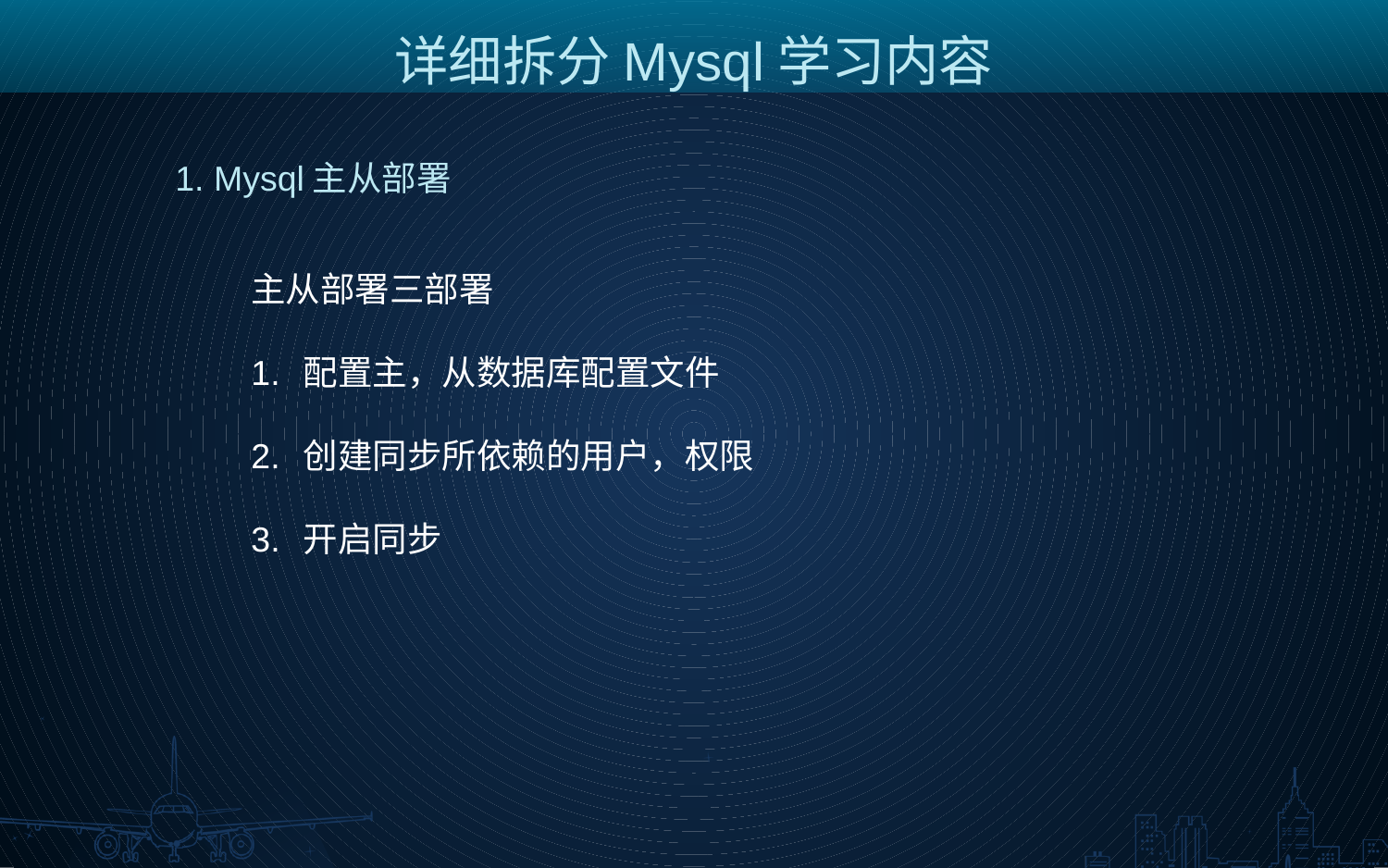

详细拆分Mysql学习内容
1. Mysql主从部署
主从部署三部署

配置主，从数据库配置文件

创建同步所依赖的用户，权限

开启同步